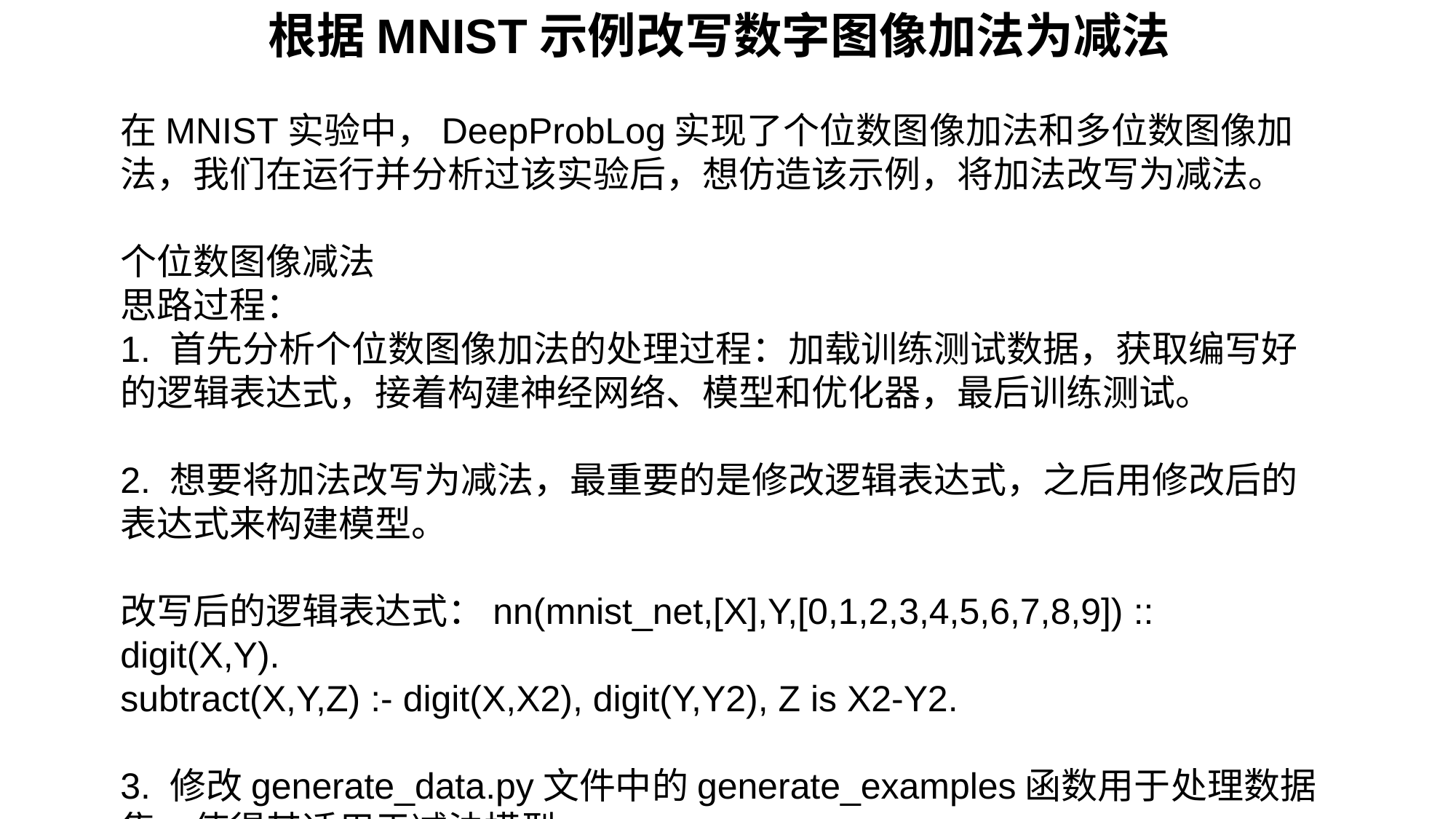

根据MNIST示例改写数字图像加法为减法

在MNIST实验中，DeepProbLog实现了个位数图像加法和多位数图像加法，我们在运行并分析过该实验后，想仿造该示例，将加法改写为减法。

个位数图像减法
思路过程：
1. 首先分析个位数图像加法的处理过程：加载训练测试数据，获取编写好的逻辑表达式，接着构建神经网络、模型和优化器，最后训练测试。

2. 想要将加法改写为减法，最重要的是修改逻辑表达式，之后用修改后的表达式来构建模型。

改写后的逻辑表达式：nn(mnist_net,[X],Y,[0,1,2,3,4,5,6,7,8,9]) :: digit(X,Y).
subtract(X,Y,Z) :- digit(X,X2), digit(Y,Y2), Z is X2-Y2.

3. 修改generate_data.py文件中的generate_examples函数用于处理数据集，使得其适用于减法模型。